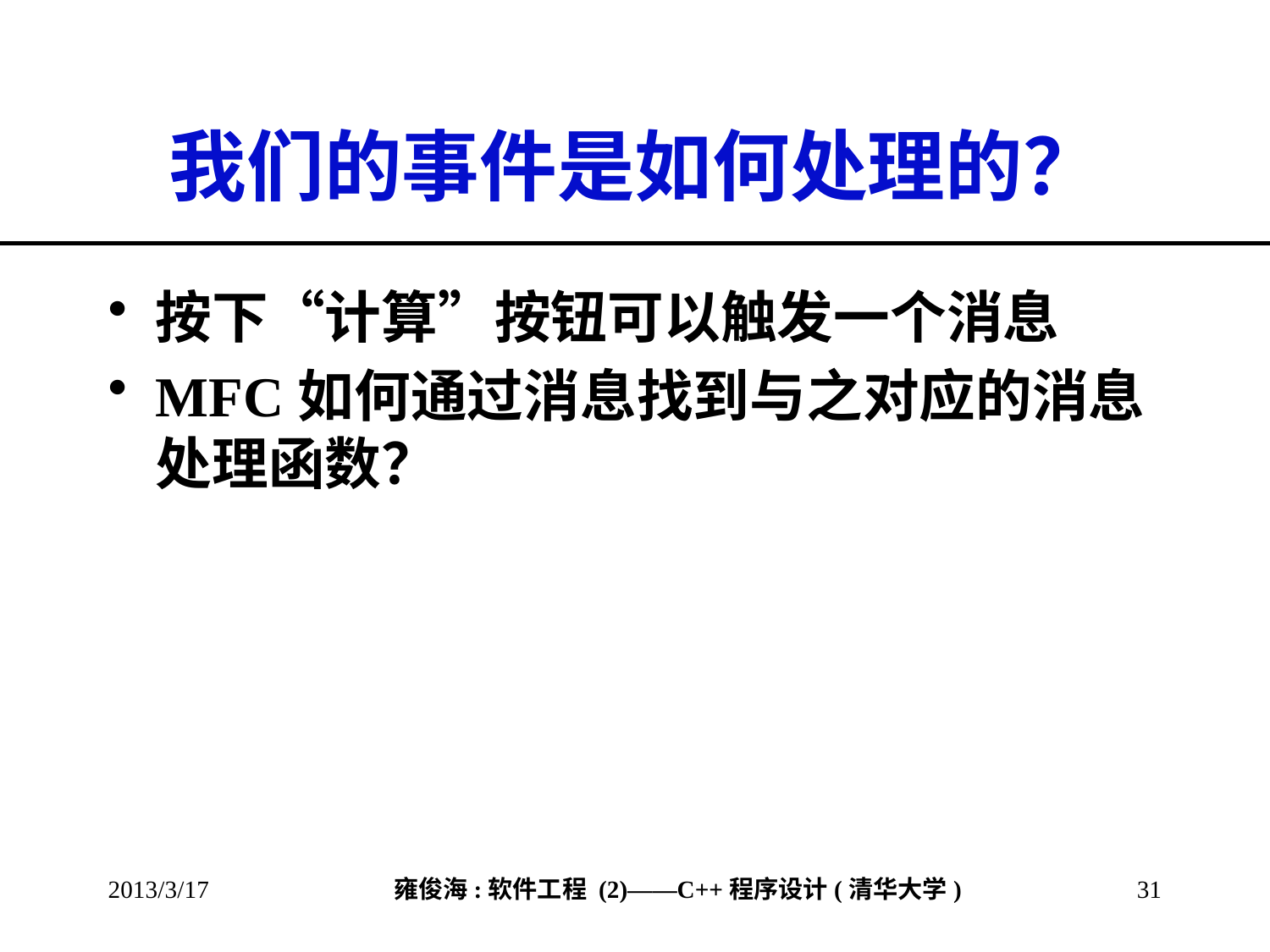

# 我们的事件是如何处理的？
按下“计算”按钮可以触发一个消息
MFC如何通过消息找到与之对应的消息处理函数？
2013/3/17
31